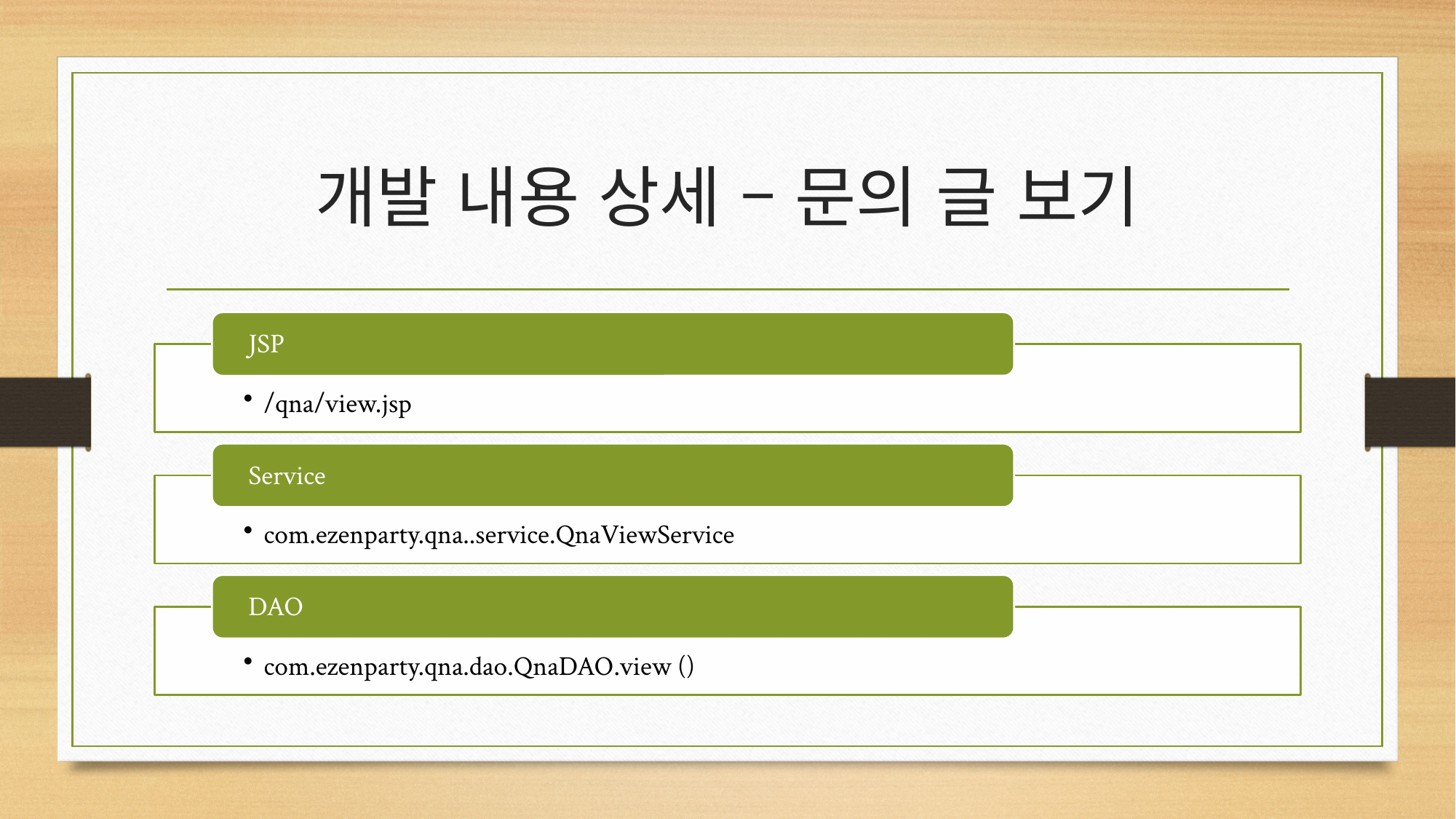

# 개발 내용 상세 – 문의 글 보기
/qna/view.jsp
JSP
com.ezenparty.qna..service.QnaViewService
Service
com.ezenparty.qna.dao.QnaDAO.view ()
DAO